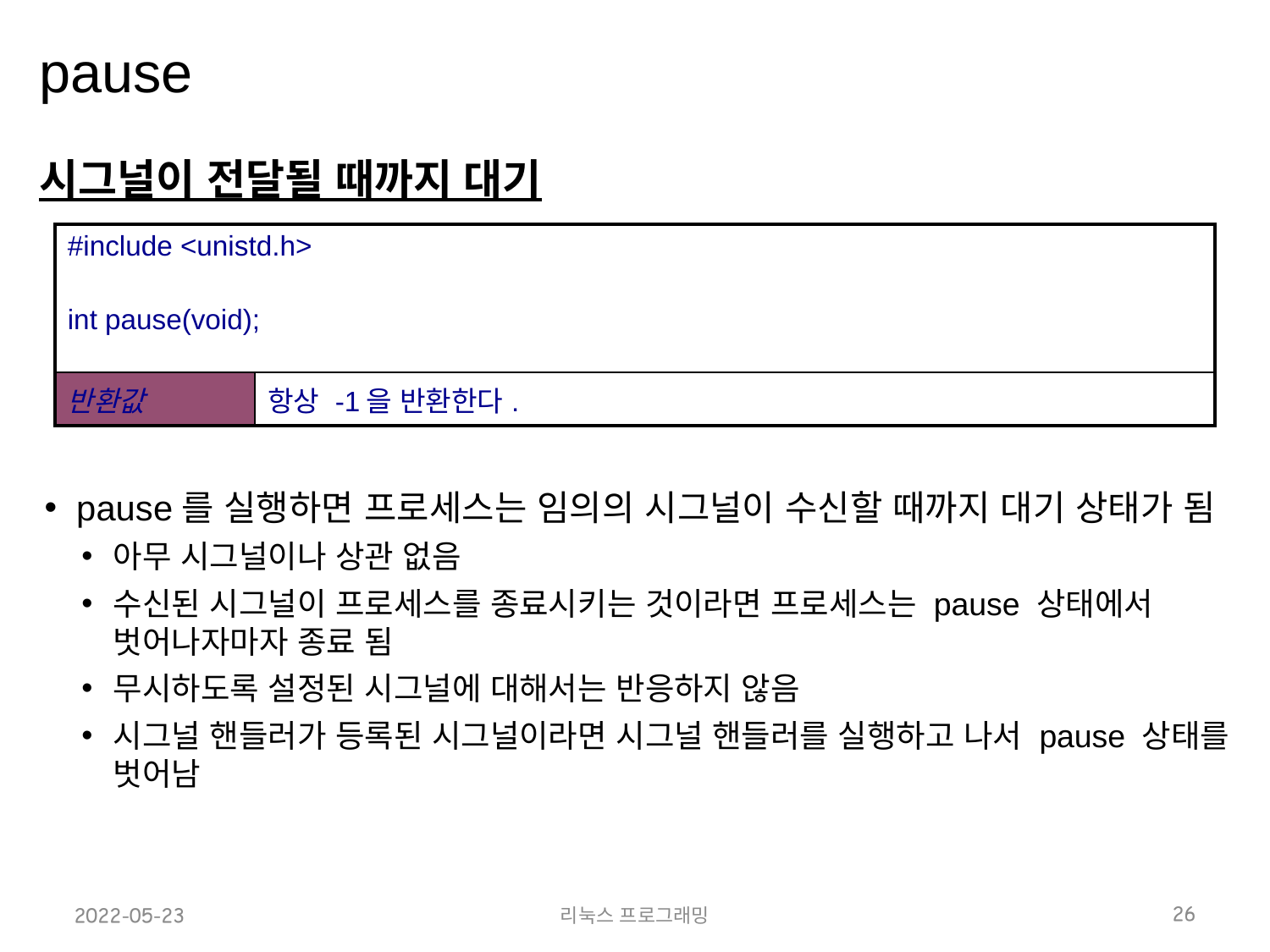

# pause
시그널이 전달될 때까지 대기

pause를 실행하면 프로세스는 임의의 시그널이 수신할 때까지 대기 상태가 됨
아무 시그널이나 상관 없음
수신된 시그널이 프로세스를 종료시키는 것이라면 프로세스는 pause 상태에서 벗어나자마자 종료 됨
무시하도록 설정된 시그널에 대해서는 반응하지 않음
시그널 핸들러가 등록된 시그널이라면 시그널 핸들러를 실행하고 나서 pause 상태를 벗어남

| #include <unistd.h> int pause(void); |  |
| --- | --- |
| 반환값 | 항상 -1을 반환한다. |
2022-05-23
리눅스 프로그래밍
26